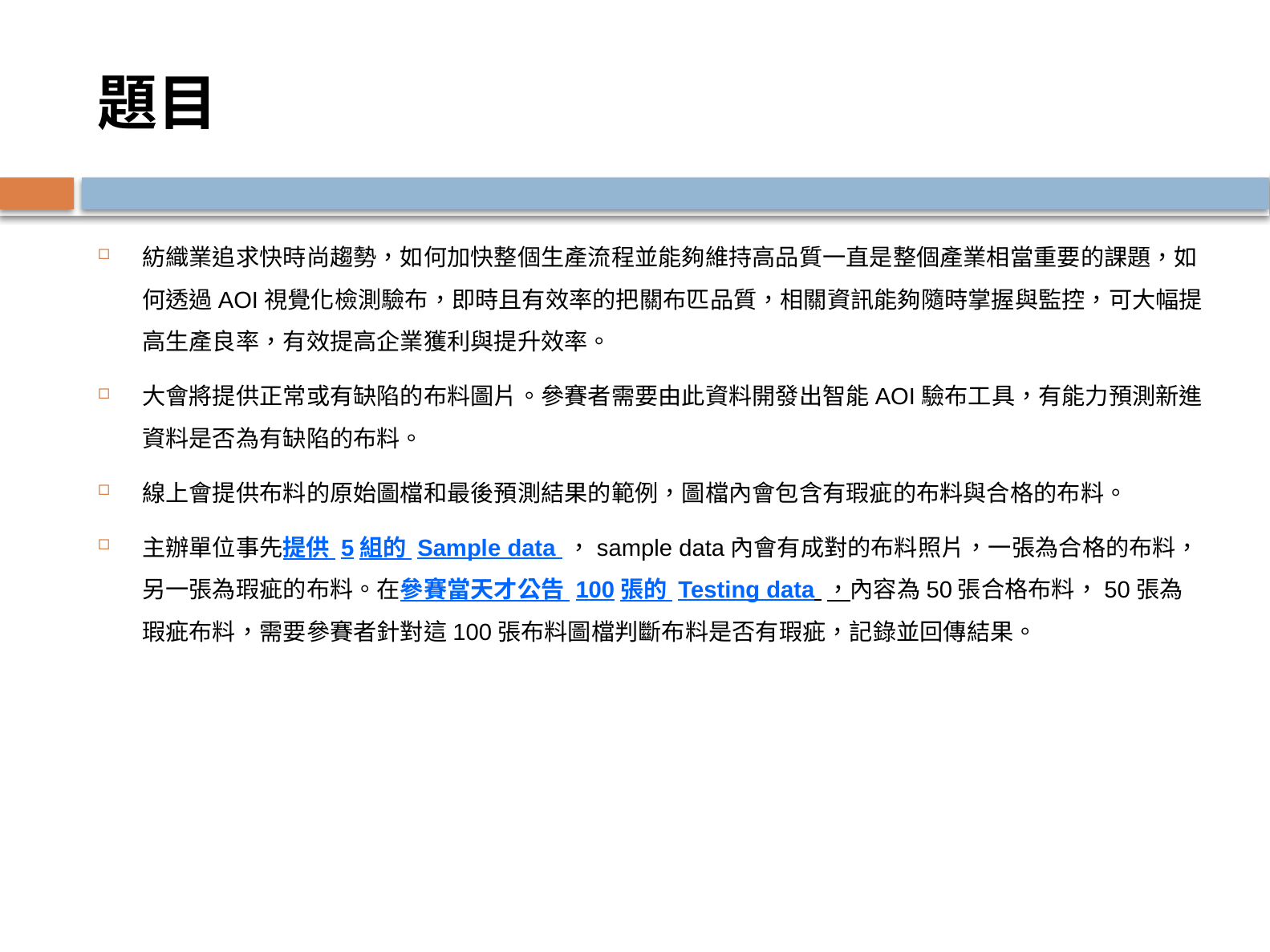

# 題目
紡織業追求快時尚趨勢，如何加快整個生產流程並能夠維持高品質一直是整個產業相當重要的課題，如何透過AOI視覺化檢測驗布，即時且有效率的把關布匹品質，相關資訊能夠隨時掌握與監控，可大幅提高生產良率，有效提高企業獲利與提升效率。
大會將提供正常或有缺陷的布料圖片。參賽者需要由此資料開發出智能AOI驗布工具，有能力預測新進資料是否為有缺陷的布料。
線上會提供布料的原始圖檔和最後預測結果的範例，圖檔內會包含有瑕疵的布料與合格的布料。
主辦單位事先提供 5組的 Sample data ，sample data內會有成對的布料照片，一張為合格的布料，另一張為瑕疵的布料。在參賽當天才公告 100張的 Testing data ，內容為50張合格布料，50張為瑕疵布料，需要參賽者針對這100張布料圖檔判斷布料是否有瑕疵，記錄並回傳結果。